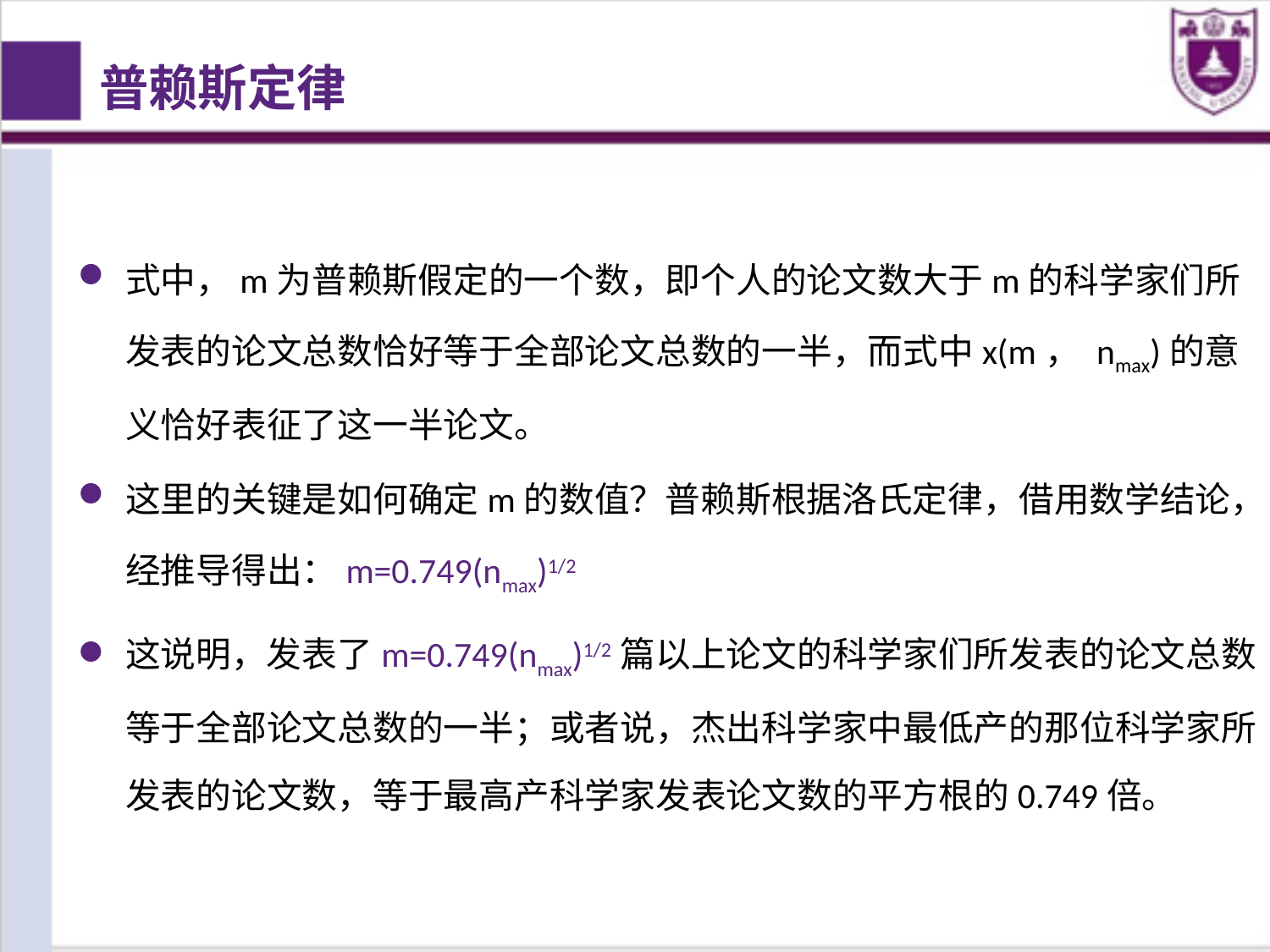

普赖斯定律
式中，m为普赖斯假定的一个数，即个人的论文数大于m的科学家们所发表的论文总数恰好等于全部论文总数的一半，而式中x(m， nmax)的意义恰好表征了这一半论文。
这里的关键是如何确定m的数值？普赖斯根据洛氏定律，借用数学结论，经推导得出：m=0.749(nmax)1/2
这说明，发表了m=0.749(nmax)1/2篇以上论文的科学家们所发表的论文总数等于全部论文总数的一半；或者说，杰出科学家中最低产的那位科学家所发表的论文数，等于最高产科学家发表论文数的平方根的0.749倍。